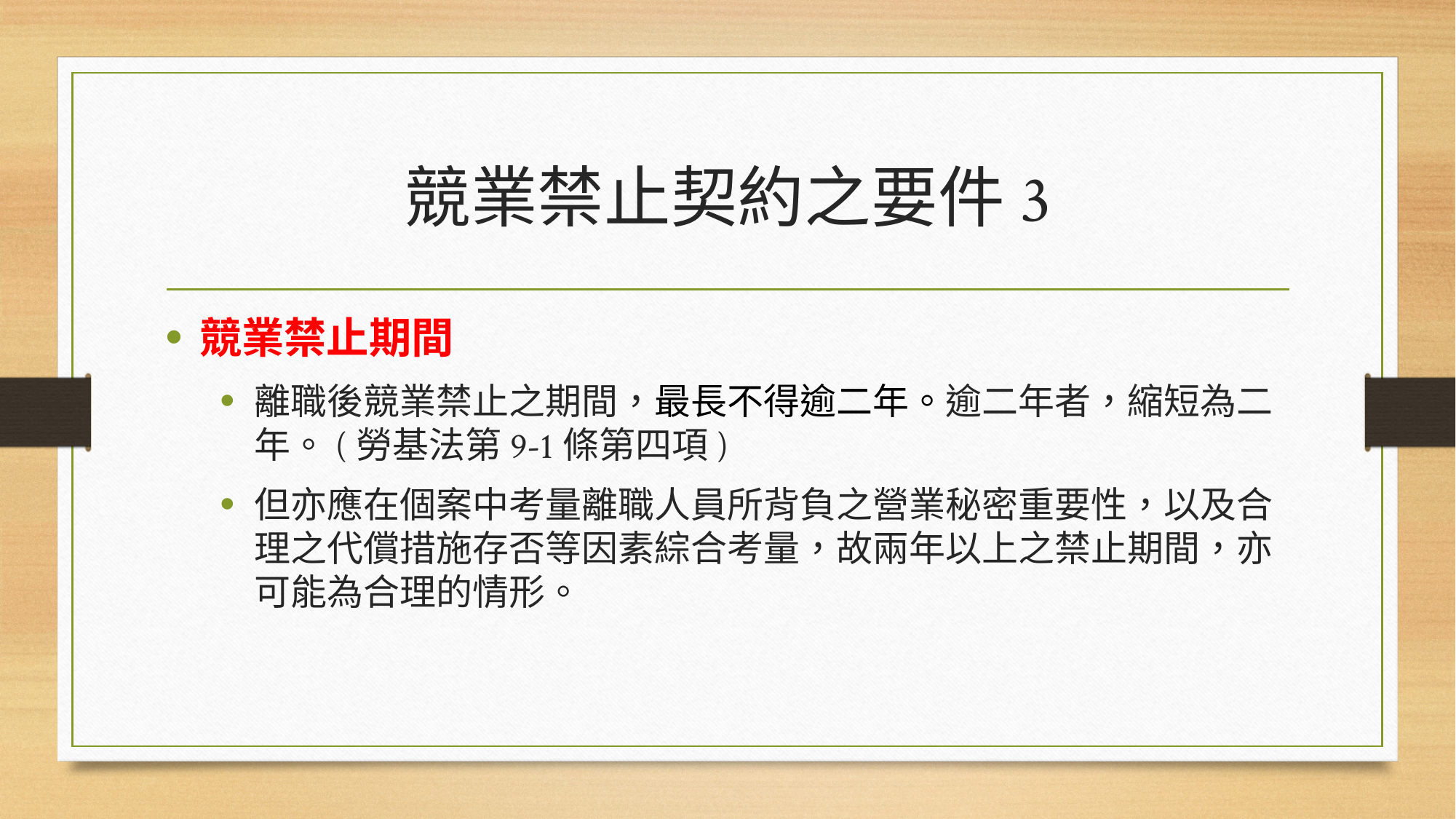

# 競業禁止契約之要件3
競業禁止期間
離職後競業禁止之期間，最長不得逾二年。逾二年者，縮短為二年。(勞基法第9-1條第四項)
但亦應在個案中考量離職人員所背負之營業秘密重要性，以及合理之代償措施存否等因素綜合考量，故兩年以上之禁止期間，亦可能為合理的情形。